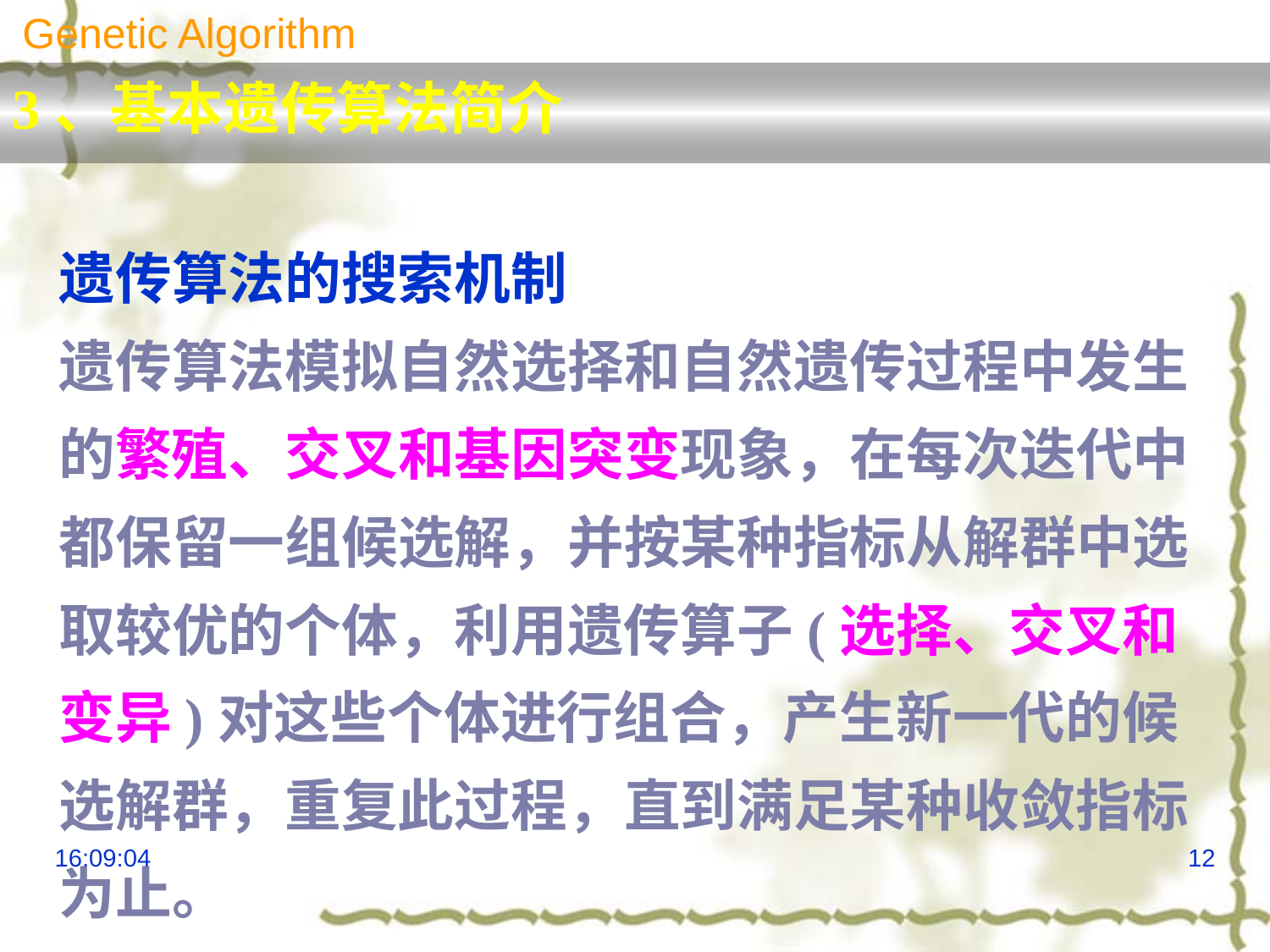

Genetic Algorithm
3、基本遗传算法简介
遗传算法的搜索机制
遗传算法模拟自然选择和自然遗传过程中发生的繁殖、交叉和基因突变现象，在每次迭代中都保留一组候选解，并按某种指标从解群中选取较优的个体，利用遗传算子(选择、交叉和变异)对这些个体进行组合，产生新一代的候选解群，重复此过程，直到满足某种收敛指标为止。
16:09:04
12